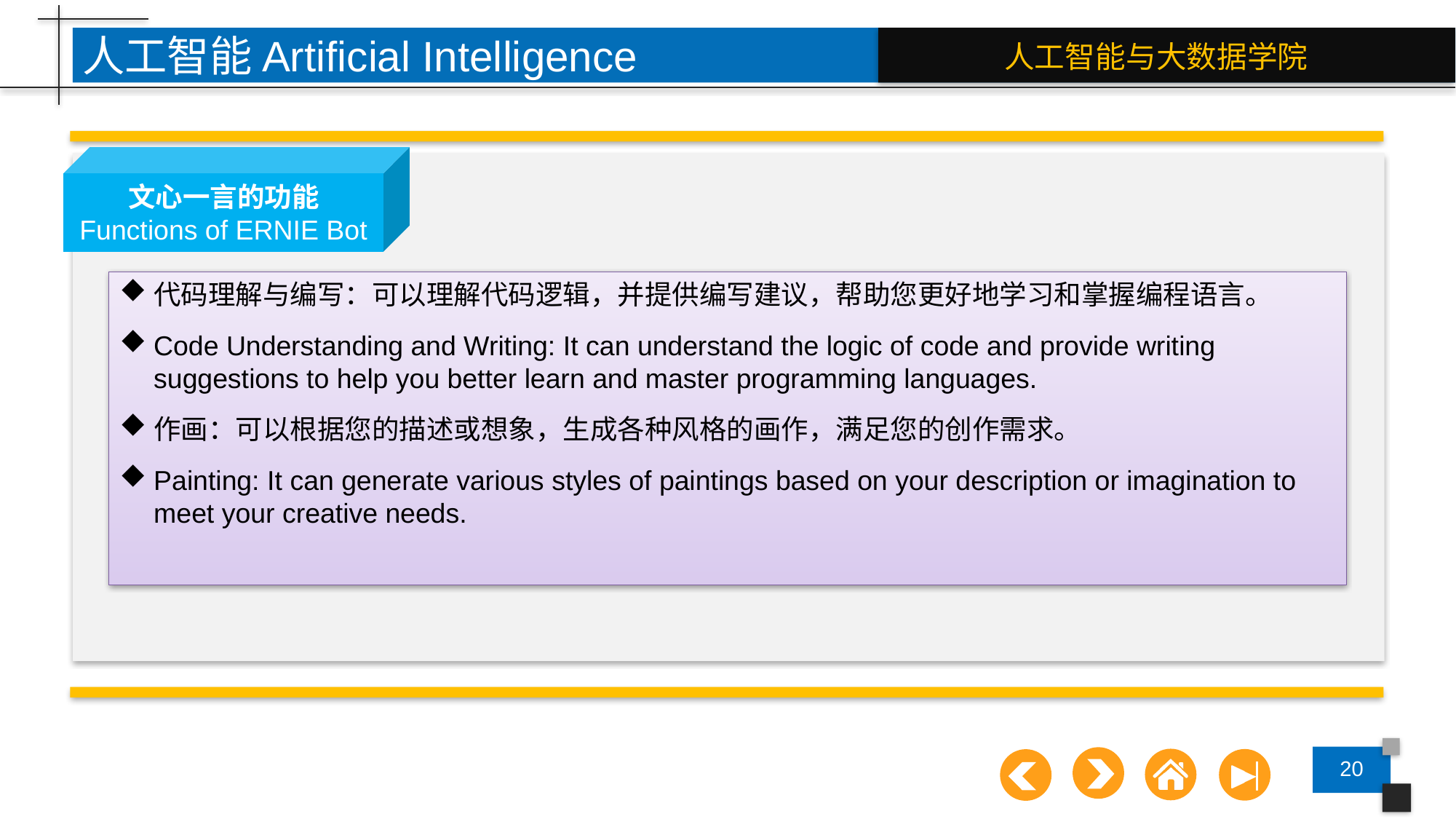

人工智能Artificial Intelligence
文心一言的功能
Functions of ERNIE Bot
代码理解与编写：可以理解代码逻辑，并提供编写建议，帮助您更好地学习和掌握编程语言。
Code Understanding and Writing: It can understand the logic of code and provide writing suggestions to help you better learn and master programming languages.
作画：可以根据您的描述或想象，生成各种风格的画作，满足您的创作需求。
Painting: It can generate various styles of paintings based on your description or imagination to meet your creative needs.